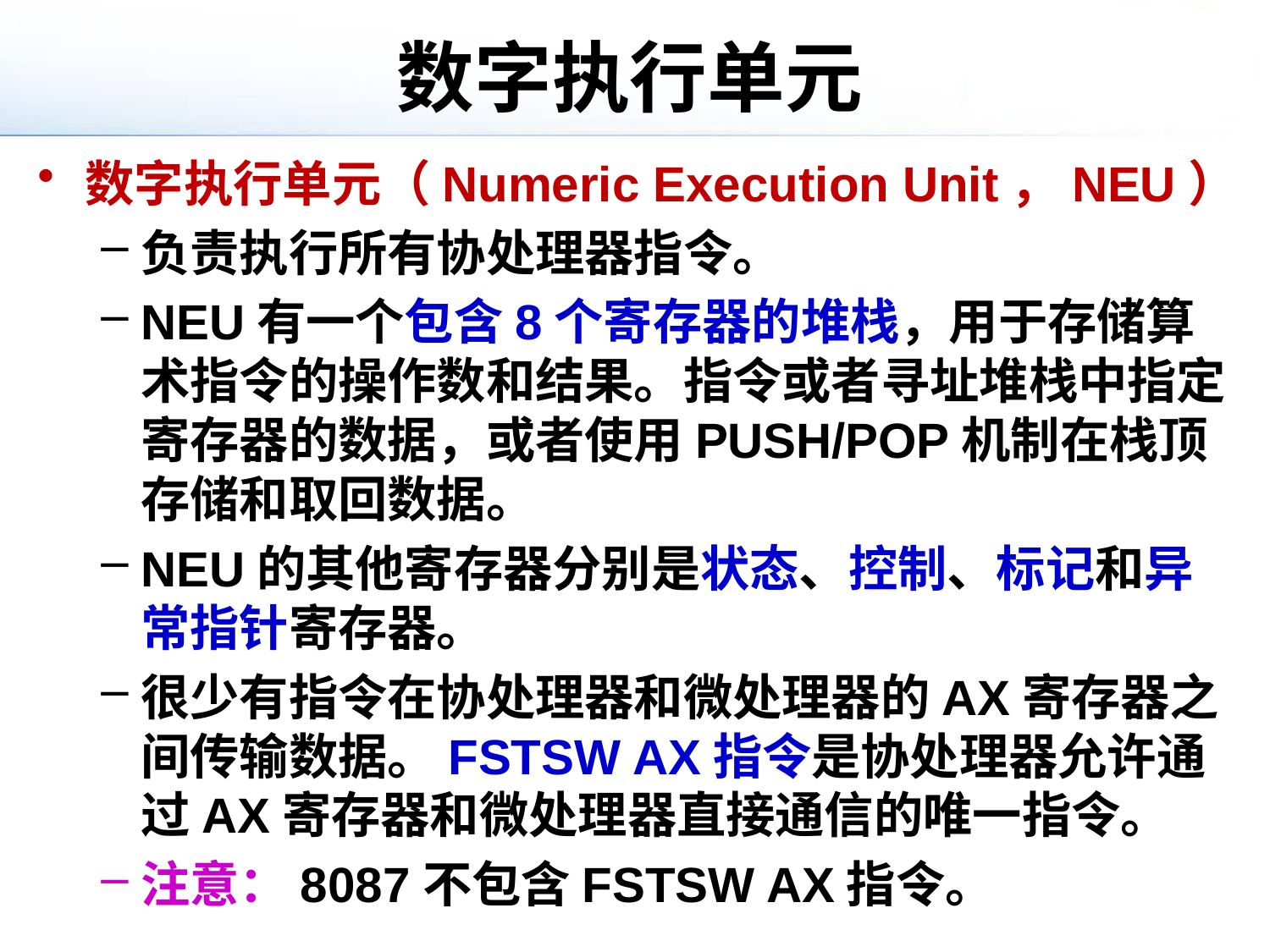

# 数字执行单元
数字执行单元（Numeric Execution Unit，NEU）
负责执行所有协处理器指令。
NEU有一个包含8个寄存器的堆栈，用于存储算术指令的操作数和结果。指令或者寻址堆栈中指定寄存器的数据，或者使用PUSH/POP机制在栈顶存储和取回数据。
NEU的其他寄存器分别是状态、控制、标记和异常指针寄存器。
很少有指令在协处理器和微处理器的AX寄存器之间传输数据。FSTSW AX指令是协处理器允许通过AX寄存器和微处理器直接通信的唯一指令。
注意：8087不包含FSTSW AX指令。